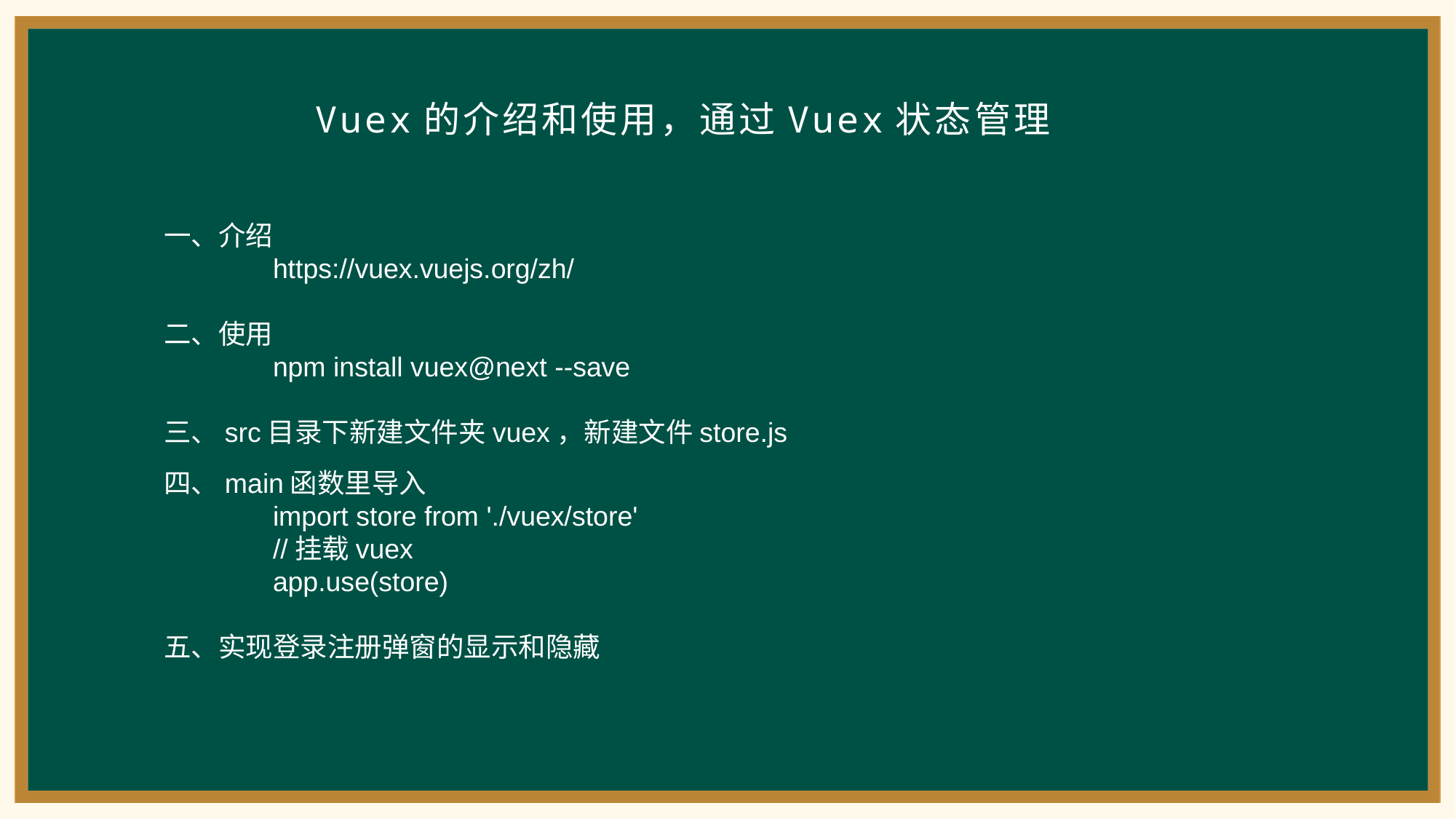

Vuex的介绍和使用，通过Vuex状态管理
一、介绍
	https://vuex.vuejs.org/zh/

二、使用
	npm install vuex@next --save

三、src目录下新建文件夹vuex，新建文件store.js

四、main函数里导入
	import store from './vuex/store'
	//挂载vuex
	app.use(store)

五、实现登录注册弹窗的显示和隐藏